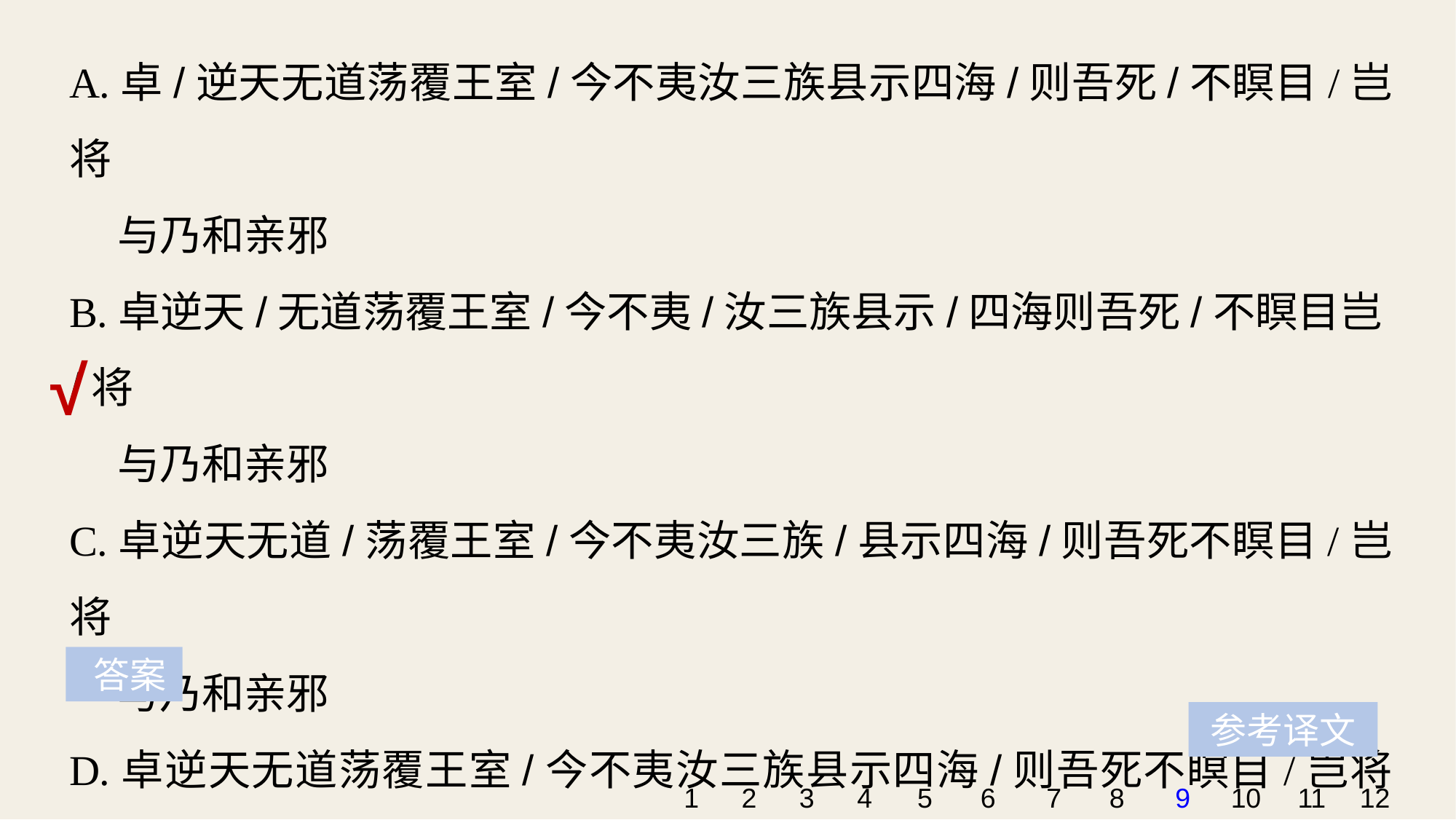

A.卓/逆天无道荡覆王室/今不夷汝三族县示四海/则吾死/不瞑目/岂将
    与乃和亲邪
B.卓逆天/无道荡覆王室/今不夷/汝三族县示/四海则吾死/不瞑目岂/将
    与乃和亲邪
C.卓逆天无道/荡覆王室/今不夷汝三族/县示四海/则吾死不瞑目/岂将
    与乃和亲邪
D.卓逆天无道荡覆王室/今不夷汝三族县示四海/则吾死不瞑目/岂将与
    乃和亲邪
√
 答案
参考译文
1
2
3
4
5
6
7
8
9
10
11
12